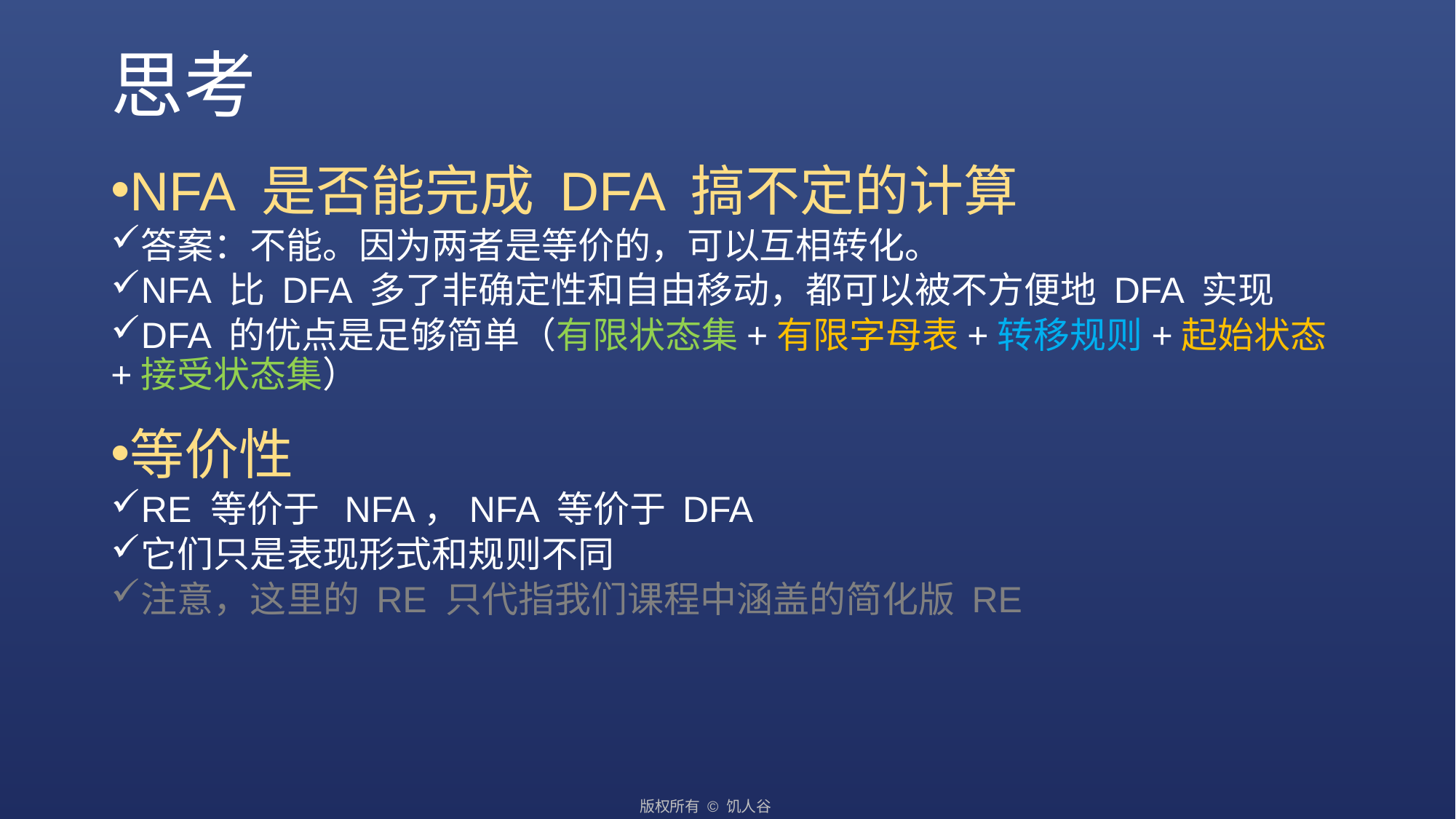

# 思考
NFA 是否能完成 DFA 搞不定的计算
答案：不能。因为两者是等价的，可以互相转化。
NFA 比 DFA 多了非确定性和自由移动，都可以被不方便地 DFA 实现
DFA 的优点是足够简单（有限状态集+有限字母表+转移规则+起始状态+接受状态集）
等价性
RE 等价于  NFA，NFA 等价于 DFA
它们只是表现形式和规则不同
注意，这里的 RE 只代指我们课程中涵盖的简化版 RE